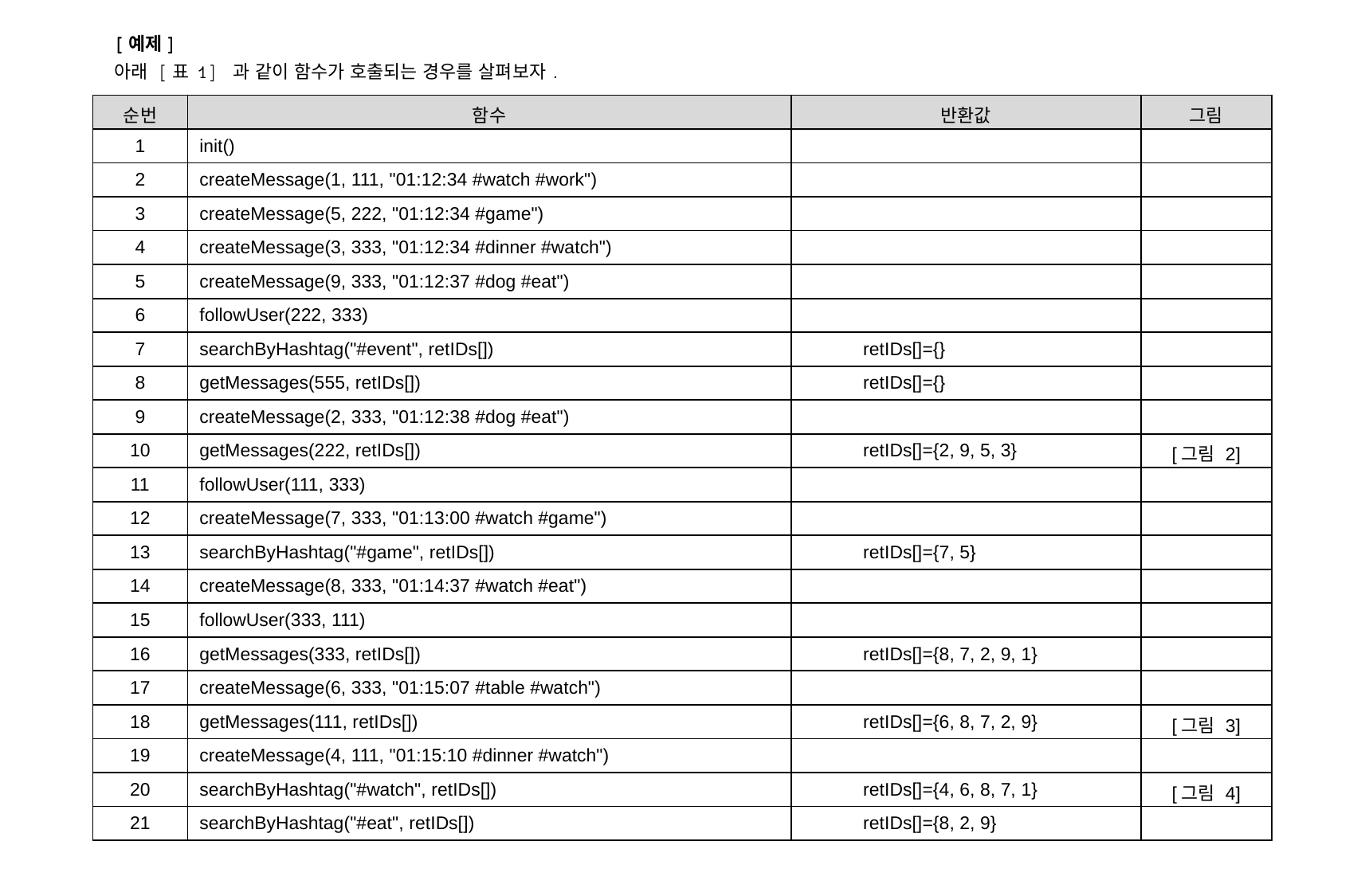

[예제]
아래 [표 1] 과 같이 함수가 호출되는 경우를 살펴보자.
| 순번 | 함수 | 반환값 | 그림 |
| --- | --- | --- | --- |
| 1 | init() |  |  |
| 2 | createMessage(1, 111, "01:12:34 #watch #work") |  |  |
| 3 | createMessage(5, 222, "01:12:34 #game") |  |  |
| 4 | createMessage(3, 333, "01:12:34 #dinner #watch") |  |  |
| 5 | createMessage(9, 333, "01:12:37 #dog #eat") |  |  |
| 6 | followUser(222, 333) |  |  |
| 7 | searchByHashtag("#event", retIDs[]) | retIDs[]={} |  |
| 8 | getMessages(555, retIDs[]) | retIDs[]={} |  |
| 9 | createMessage(2, 333, "01:12:38 #dog #eat") |  |  |
| 10 | getMessages(222, retIDs[]) | retIDs[]={2, 9, 5, 3} | [그림 2] |
| 11 | followUser(111, 333) |  |  |
| 12 | createMessage(7, 333, "01:13:00 #watch #game") |  |  |
| 13 | searchByHashtag("#game", retIDs[]) | retIDs[]={7, 5} |  |
| 14 | createMessage(8, 333, "01:14:37 #watch #eat") |  |  |
| 15 | followUser(333, 111) |  |  |
| 16 | getMessages(333, retIDs[]) | retIDs[]={8, 7, 2, 9, 1} |  |
| 17 | createMessage(6, 333, "01:15:07 #table #watch") |  |  |
| 18 | getMessages(111, retIDs[]) | retIDs[]={6, 8, 7, 2, 9} | [그림 3] |
| 19 | createMessage(4, 111, "01:15:10 #dinner #watch") |  |  |
| 20 | searchByHashtag("#watch", retIDs[]) | retIDs[]={4, 6, 8, 7, 1} | [그림 4] |
| 21 | searchByHashtag("#eat", retIDs[]) | retIDs[]={8, 2, 9} |  |